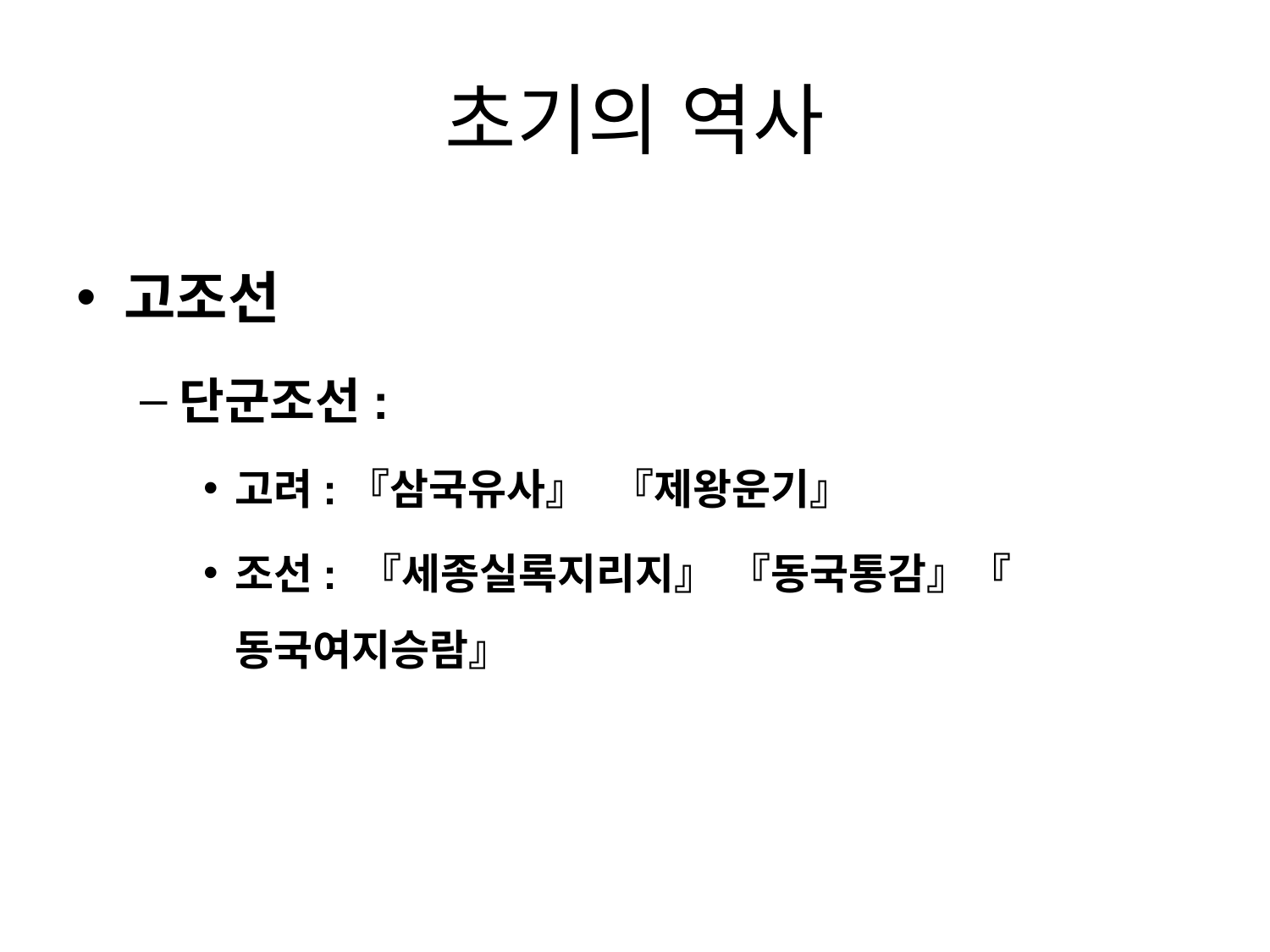

# 초기의 역사
고조선
단군조선:
고려:『삼국유사』  『제왕운기』
조선: 『세종실록지리지』 『동국통감』『동국여지승람』